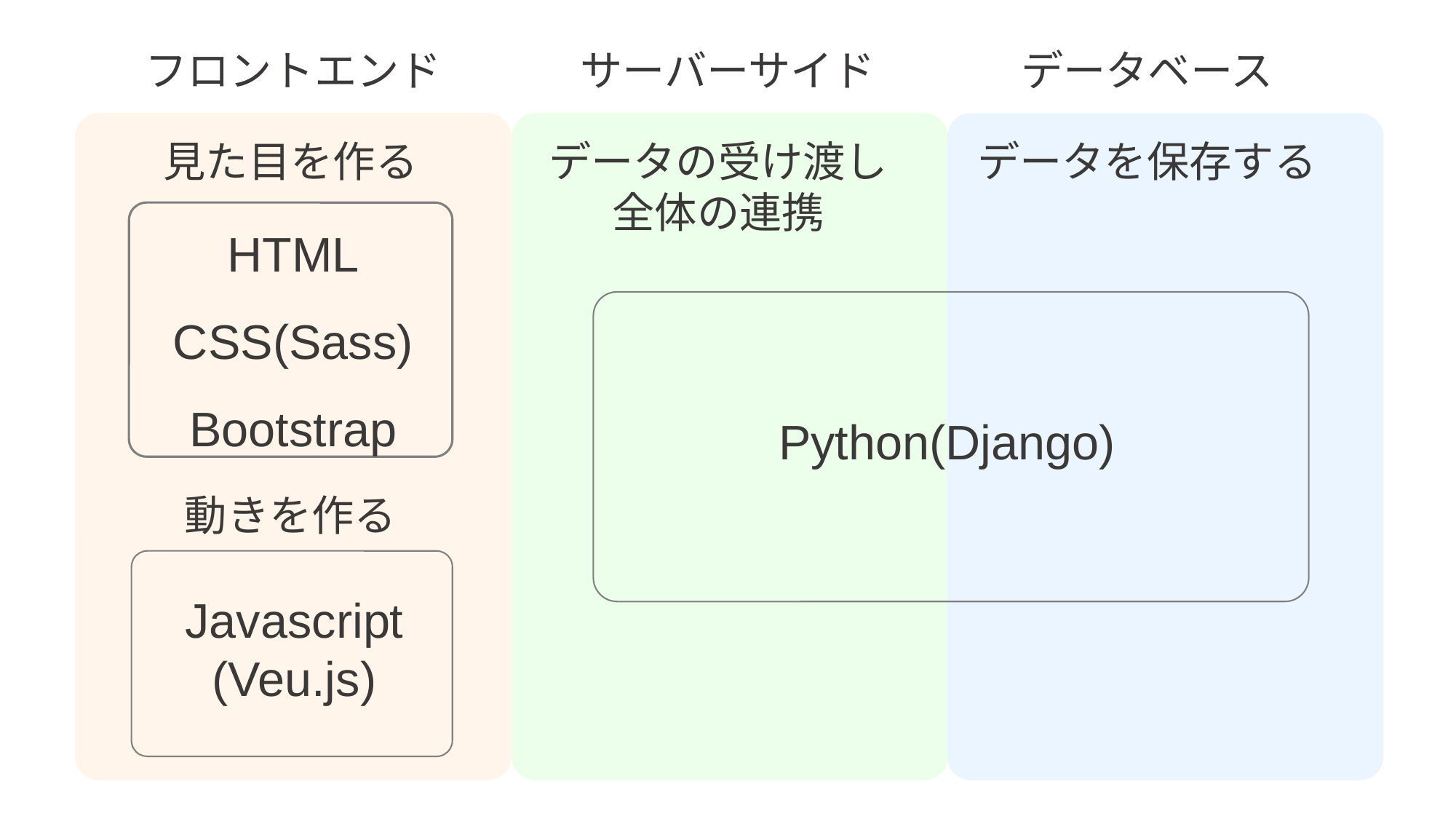

フロントエンド
サーバーサイド
データベース

見た目を作る
データの受け渡し
全体の連携
データを保存する
HTML
CSS(Sass)
Bootstrap

Python(Django)
動きを作る

Javascript
(Veu.js)